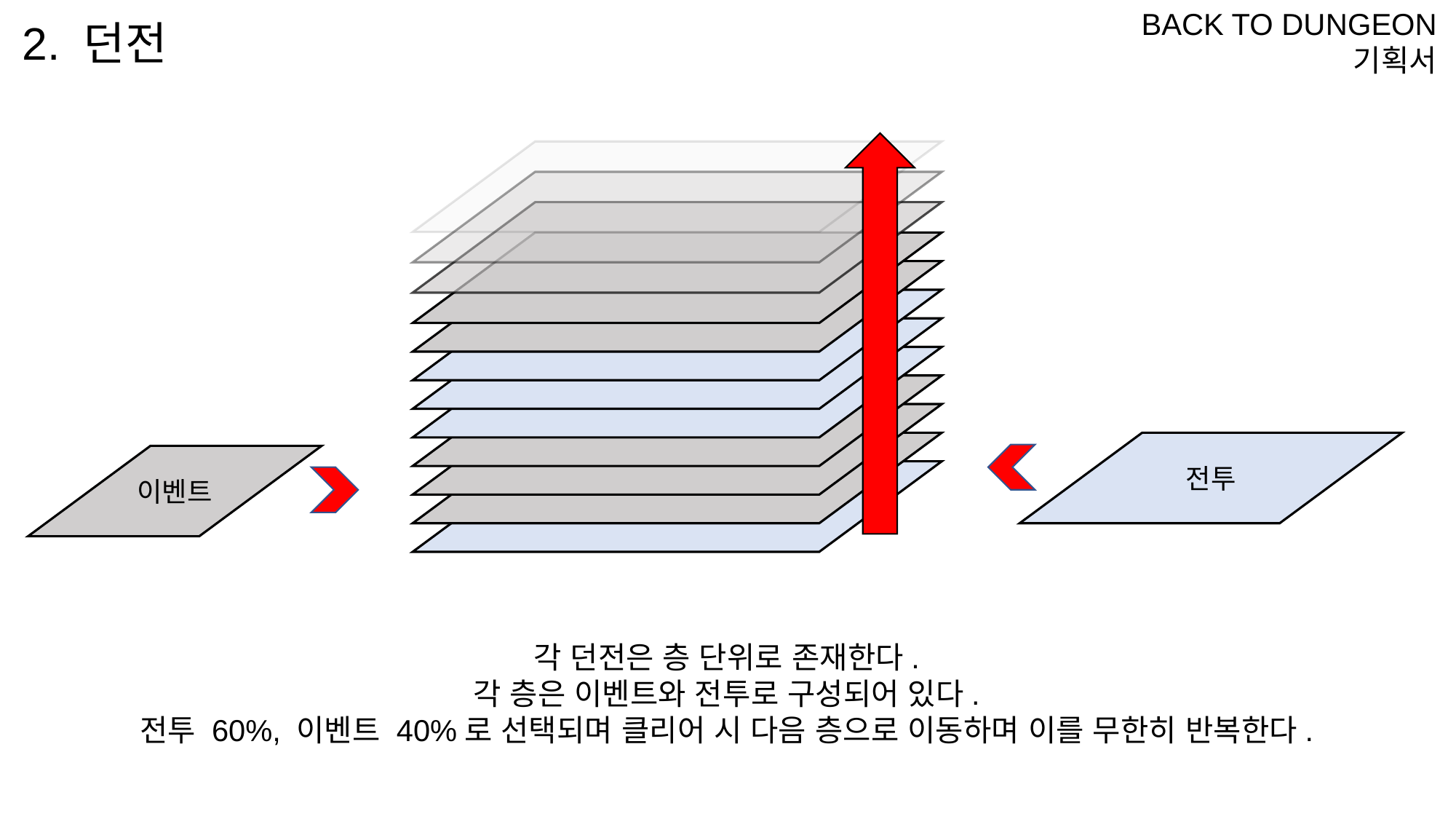

BACK TO DUNGEON
기획서
2. 던전

전투

이벤트

각 던전은 층 단위로 존재한다.
각 층은 이벤트와 전투로 구성되어 있다.
전투 60%, 이벤트 40%로 선택되며 클리어 시 다음 층으로 이동하며 이를 무한히 반복한다.